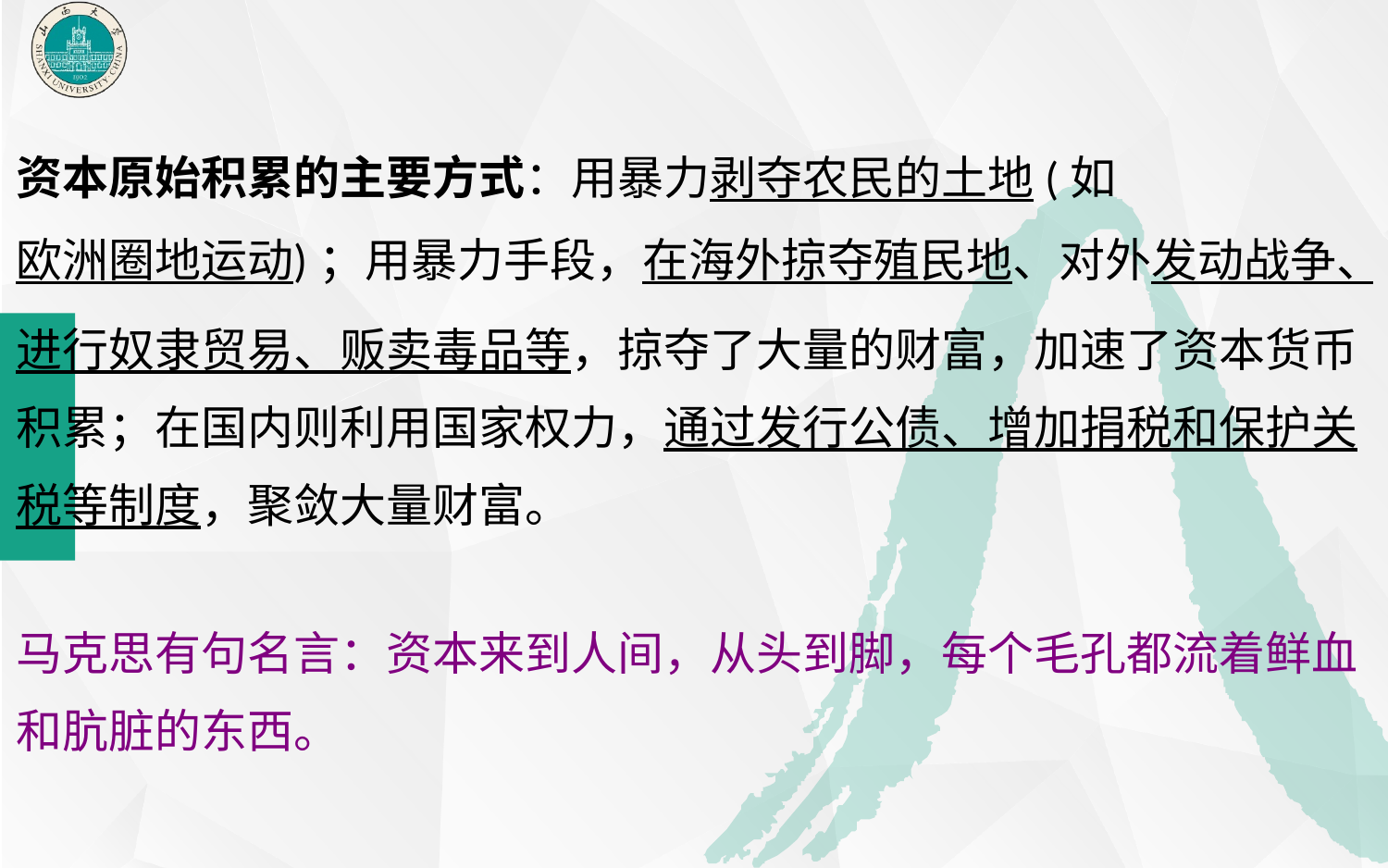

资本原始积累的主要方式：用暴力剥夺农民的土地(如欧洲圈地运动)；用暴力手段，在海外掠夺殖民地、对外发动战争、进行奴隶贸易、贩卖毒品等，掠夺了大量的财富，加速了资本货币积累；在国内则利用国家权力，通过发行公债、增加捐税和保护关税等制度，聚敛大量财富。

马克思有句名言：资本来到人间，从头到脚，每个毛孔都流着鲜血和肮脏的东西。